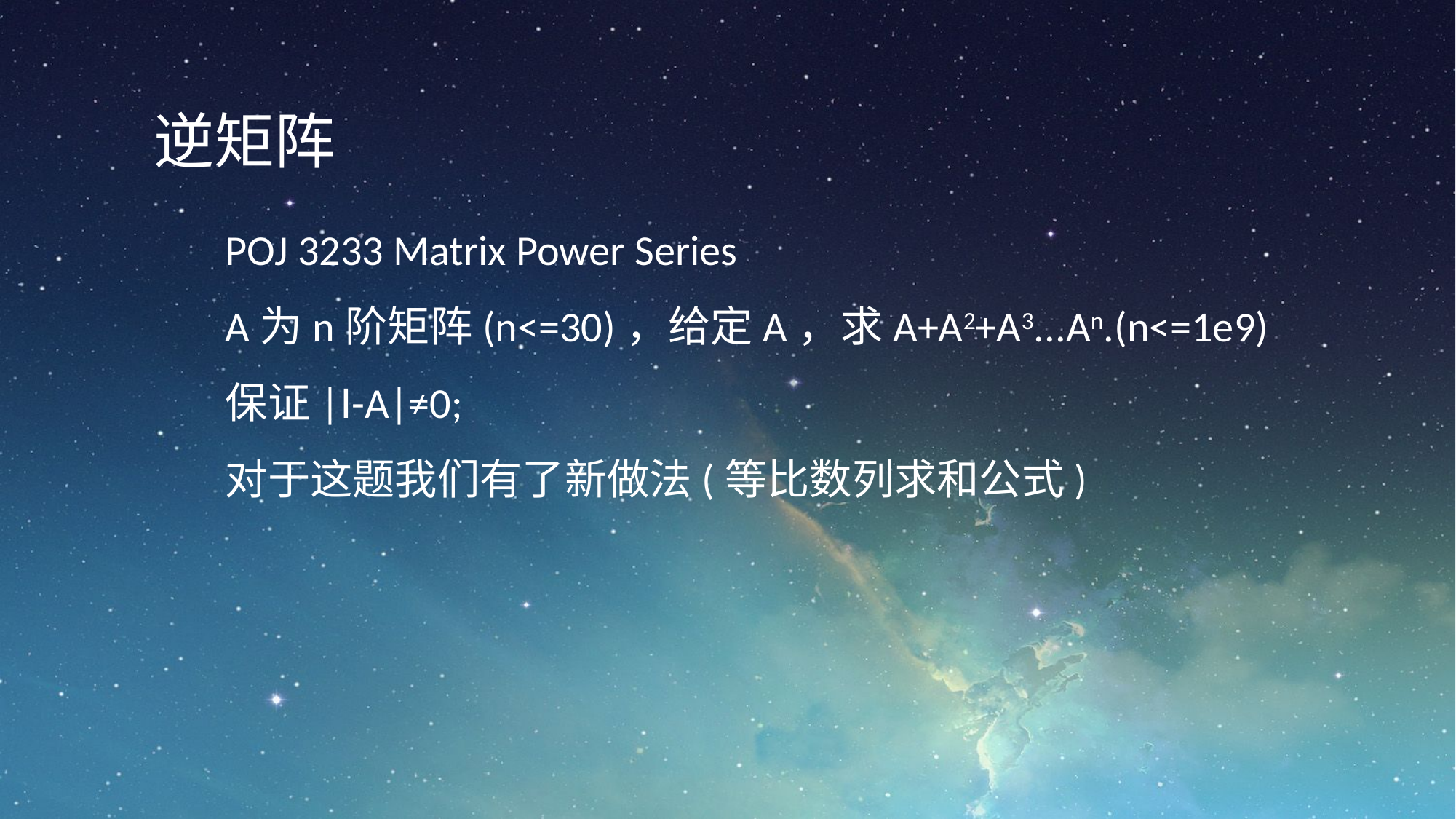

逆矩阵
POJ 3233 Matrix Power Series
A为n阶矩阵(n<=30)，给定A，求A+A2+A3...An.(n<=1e9)
保证|I-A|≠0;
对于这题我们有了新做法(等比数列求和公式)